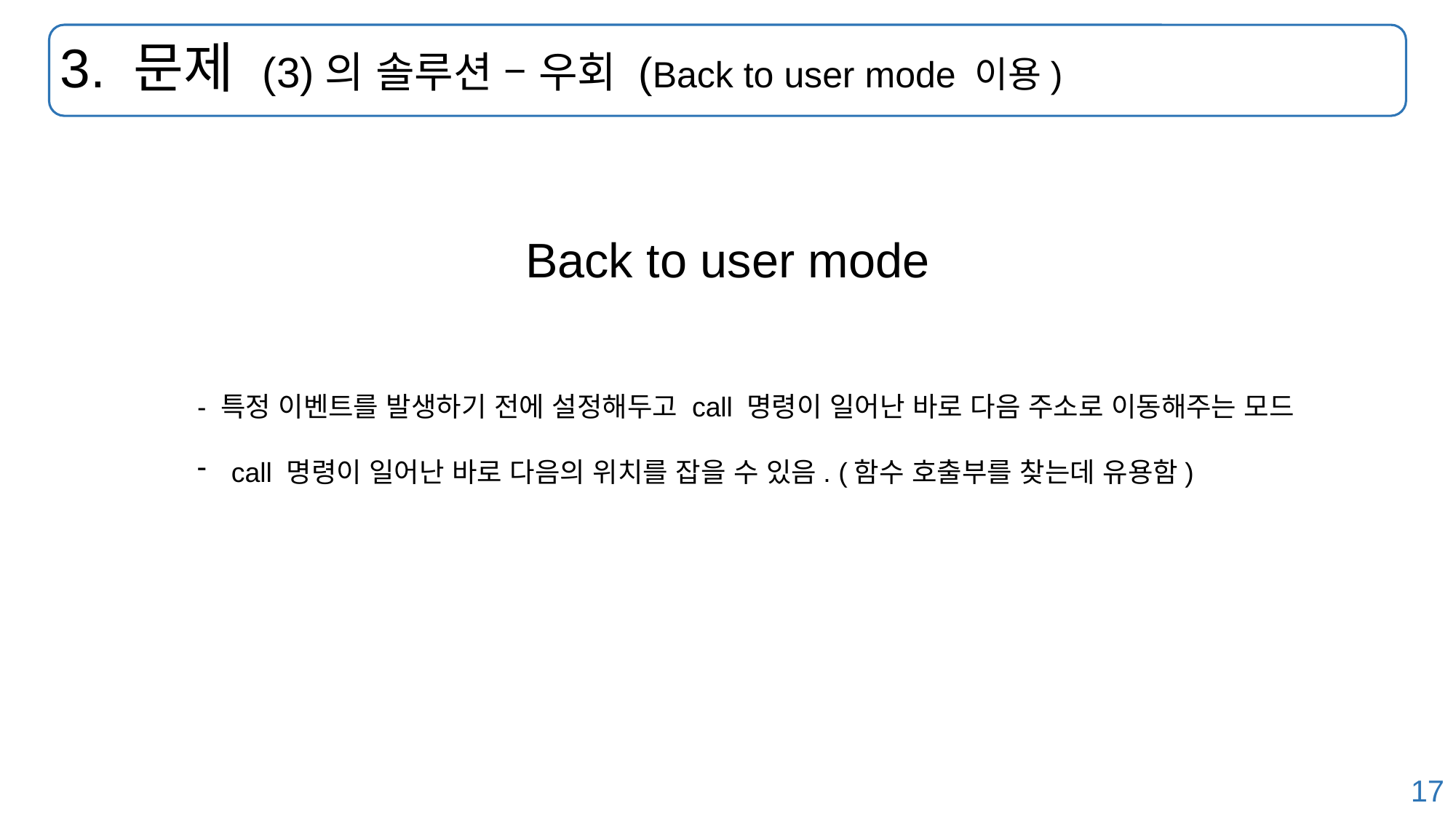

# 3. 문제 (3)의 솔루션 – 우회 (Back to user mode 이용)
Back to user mode
- 특정 이벤트를 발생하기 전에 설정해두고 call 명령이 일어난 바로 다음 주소로 이동해주는 모드
call 명령이 일어난 바로 다음의 위치를 잡을 수 있음. (함수 호출부를 찾는데 유용함)